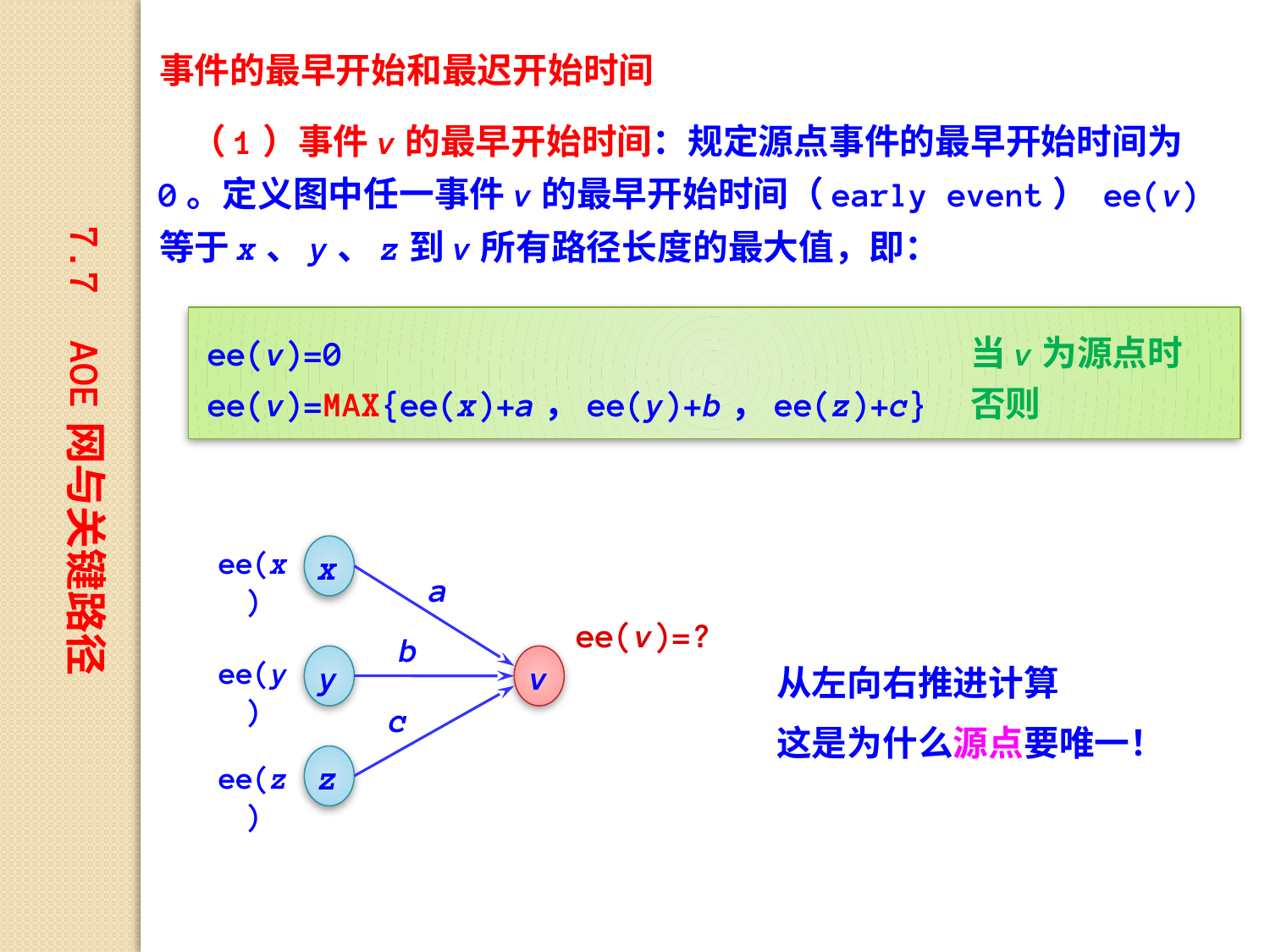

事件的最早开始和最迟开始时间
   （1）事件v的最早开始时间：规定源点事件的最早开始时间为0。定义图中任一事件v的最早开始时间（early event） ee(v)等于x、y、z到v所有路径长度的最大值，即：
7.7  AOE网与关键路径
ee(v)=0　　					当v为源点时
ee(v)=MAX{ee(x)+a，ee(y)+b，ee(z)+c}	否则
x
ee(x)
a

ee(v)=?
b
ee(y)
y
v

c
z
ee(z)
从左向右推进计算
这是为什么源点要唯一！